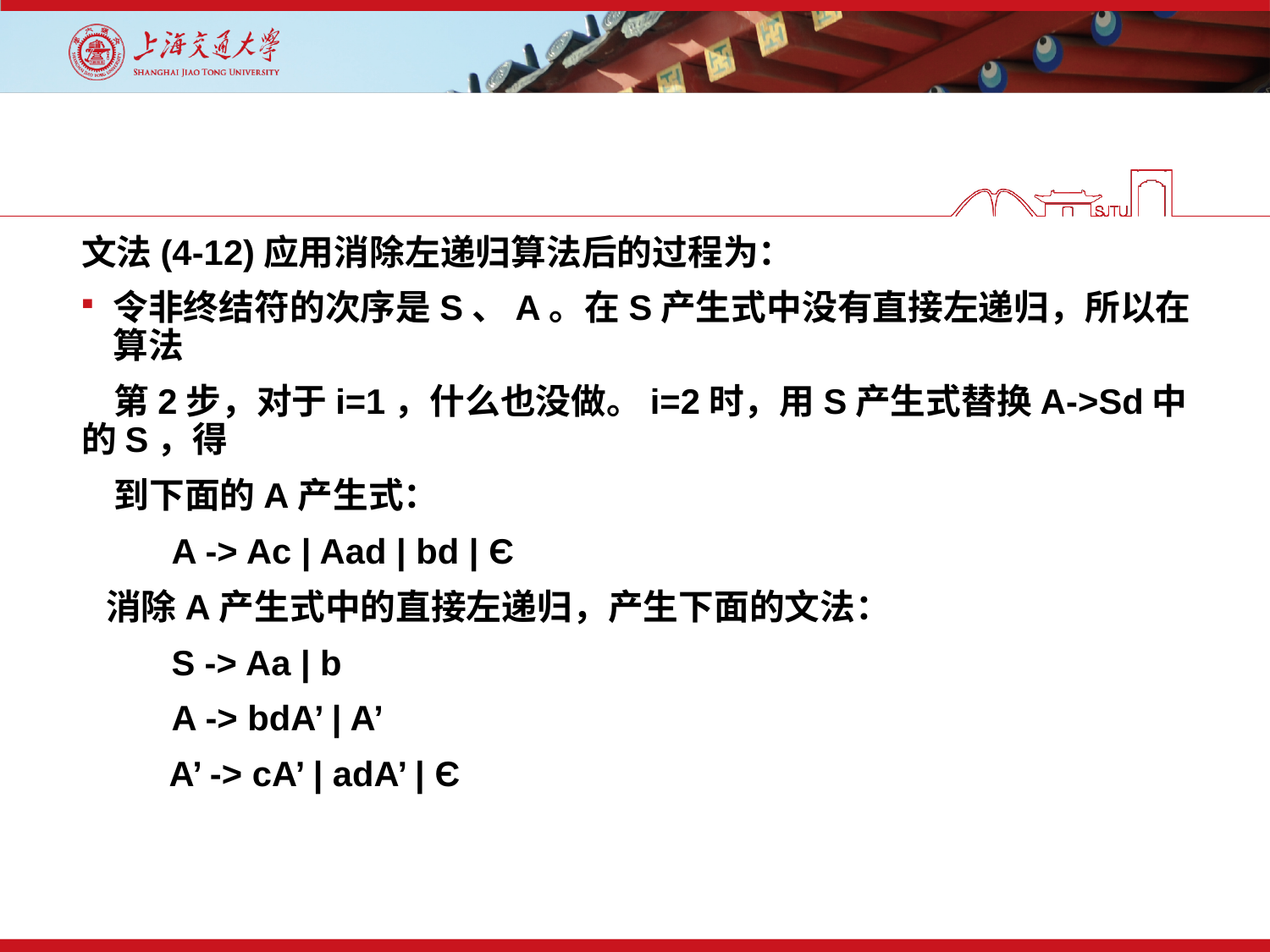

#
文法(4-12)应用消除左递归算法后的过程为：
令非终结符的次序是S、A。在S产生式中没有直接左递归，所以在算法
   第2步，对于i=1，什么也没做。i=2时，用S产生式替换A->Sd中的S，得
   到下面的A产生式：
	      A -> Ac | Aad | bd | Є
  消除A产生式中的直接左递归，产生下面的文法：
	      S -> Aa | b
	      A -> bdA’ | A’
         A’ -> cA’ | adA’ | Є